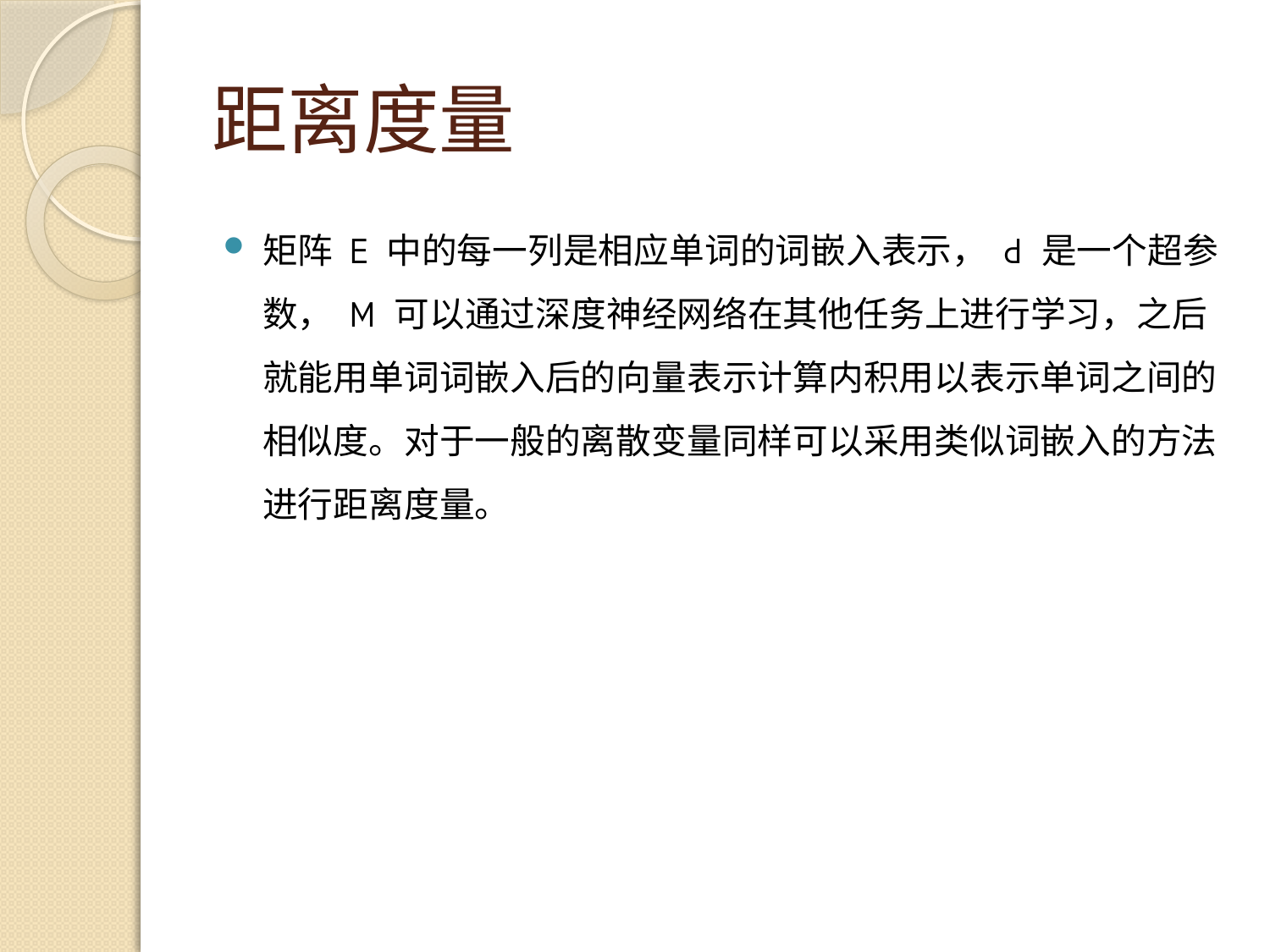

# 距离度量
矩阵 E 中的每一列是相应单词的词嵌入表示， d 是一个超参数， M 可以通过深度神经网络在其他任务上进行学习，之后就能用单词词嵌入后的向量表示计算内积用以表示单词之间的相似度。对于一般的离散变量同样可以采用类似词嵌入的方法进行距离度量。